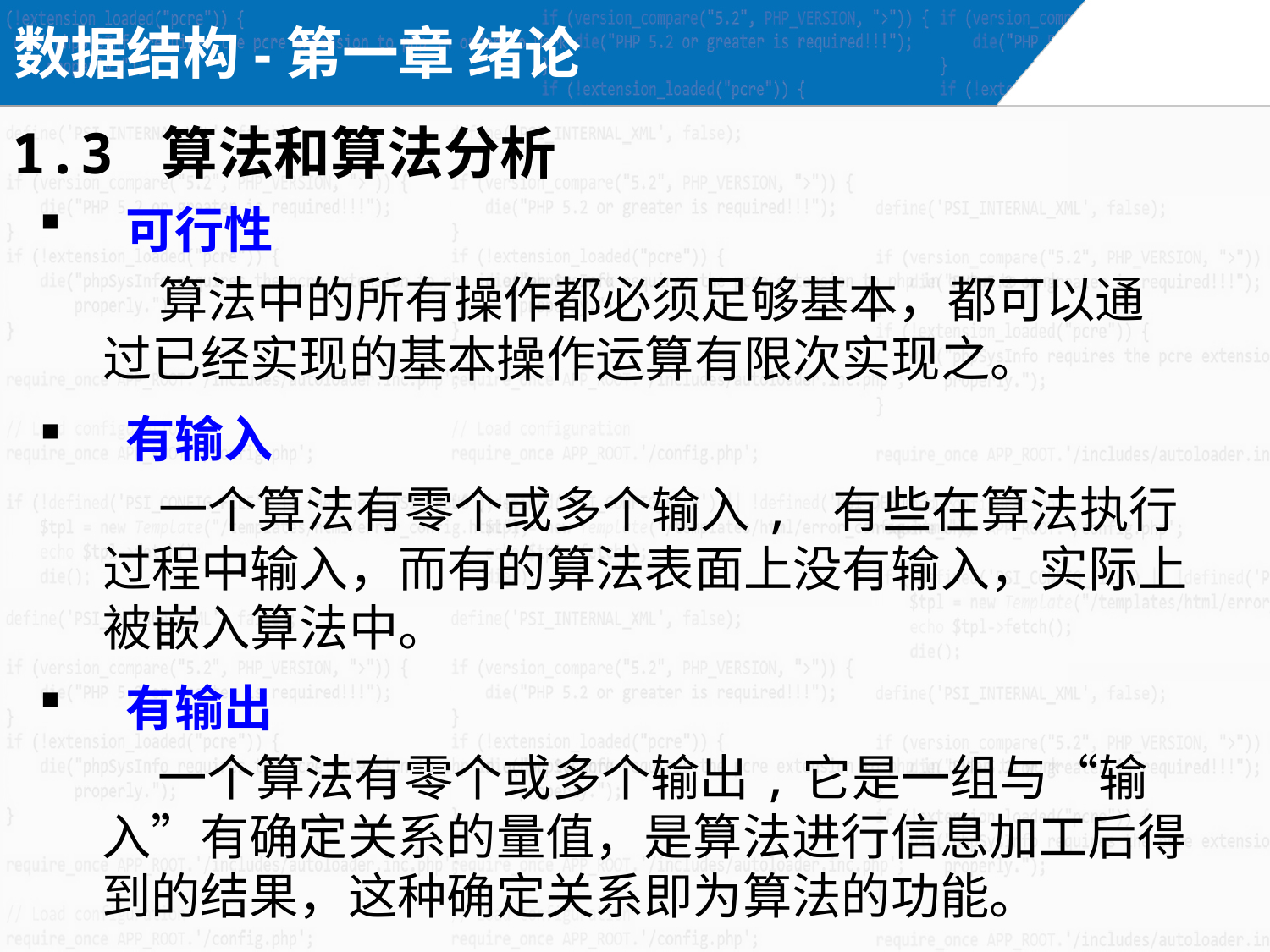

数据结构-第一章 绪论
1.3 算法和算法分析
 可行性
    算法中的所有操作都必须足够基本，都可以通过已经实现的基本操作运算有限次实现之。
 有输入
    一个算法有零个或多个输入, 有些在算法执行过程中输入，而有的算法表面上没有输入，实际上被嵌入算法中。
 有输出
    一个算法有零个或多个输出,它是一组与“输入”有确定关系的量值，是算法进行信息加工后得到的结果，这种确定关系即为算法的功能。